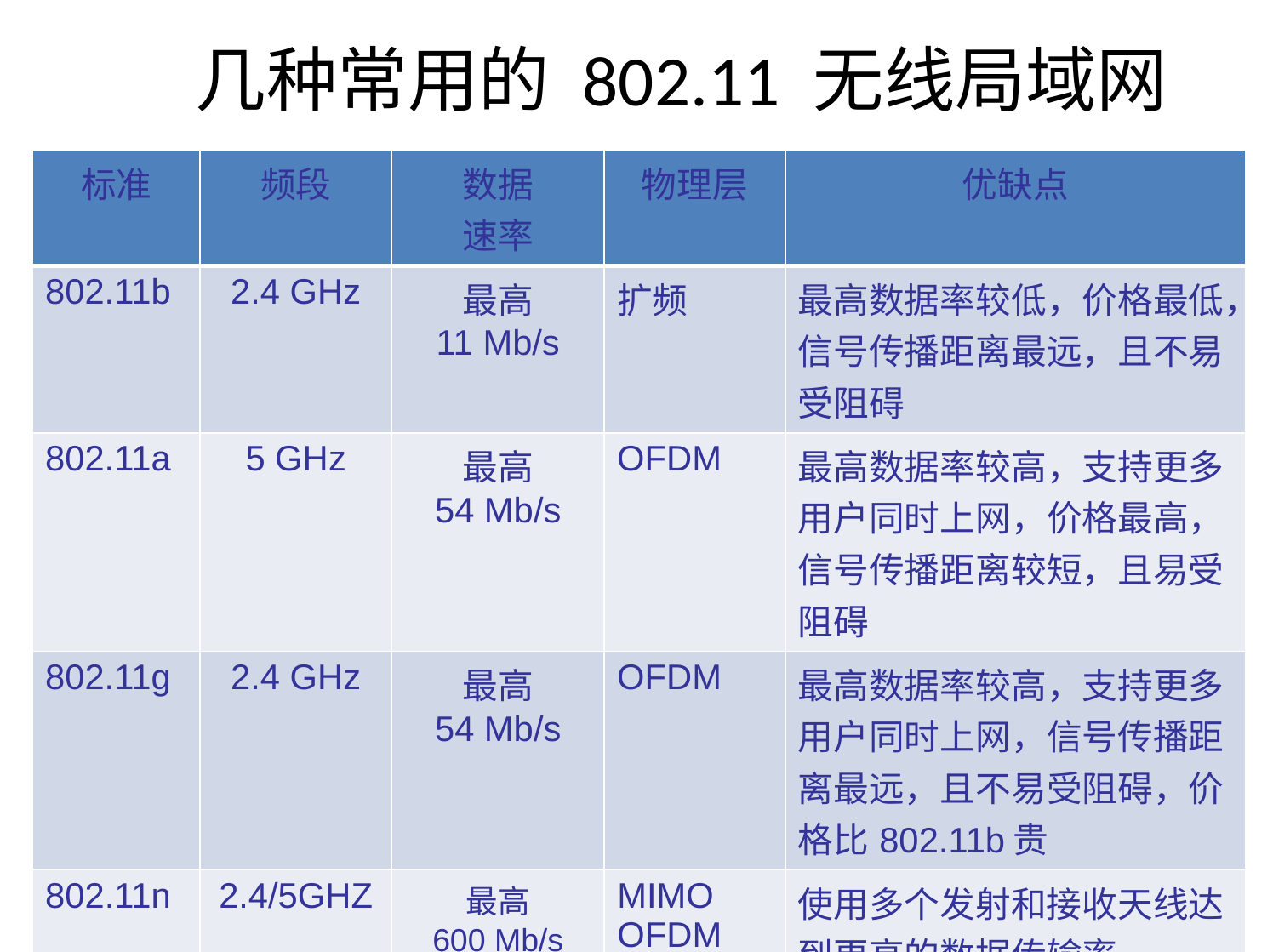

# 几种常用的 802.11 无线局域网
| 标准 | 频段 | 数据 速率 | 物理层 | 优缺点 |
| --- | --- | --- | --- | --- |
| 802.11b | 2.4 GHz | 最高 11 Mb/s | 扩频 | 最高数据率较低，价格最低， 信号传播距离最远，且不易 受阻碍 |
| 802.11a | 5 GHz | 最高 54 Mb/s | OFDM | 最高数据率较高，支持更多 用户同时上网，价格最高， 信号传播距离较短，且易受 阻碍 |
| 802.11g | 2.4 GHz | 最高 54 Mb/s | OFDM | 最高数据率较高，支持更多 用户同时上网，信号传播距 离最远，且不易受阻碍，价 格比802.11b贵 |
| 802.11n | 2.4/5GHZ | 最高 600 Mb/s | MIMO OFDM | 使用多个发射和接收天线达 到更高的数据传输率。 |
114